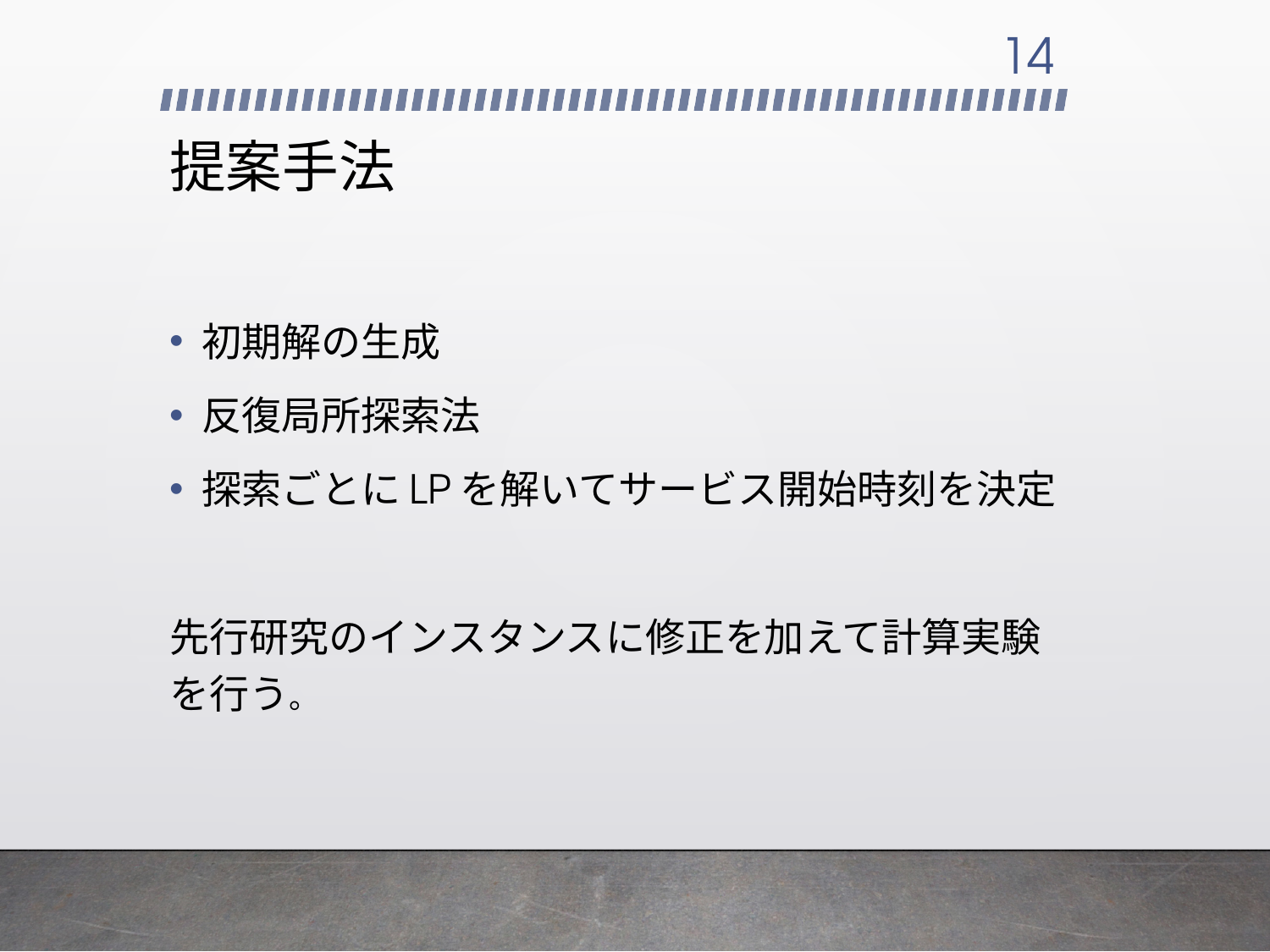

14
# 提案手法
初期解の生成
反復局所探索法
探索ごとにLPを解いてサービス開始時刻を決定

先行研究のインスタンスに修正を加えて計算実験を行う。